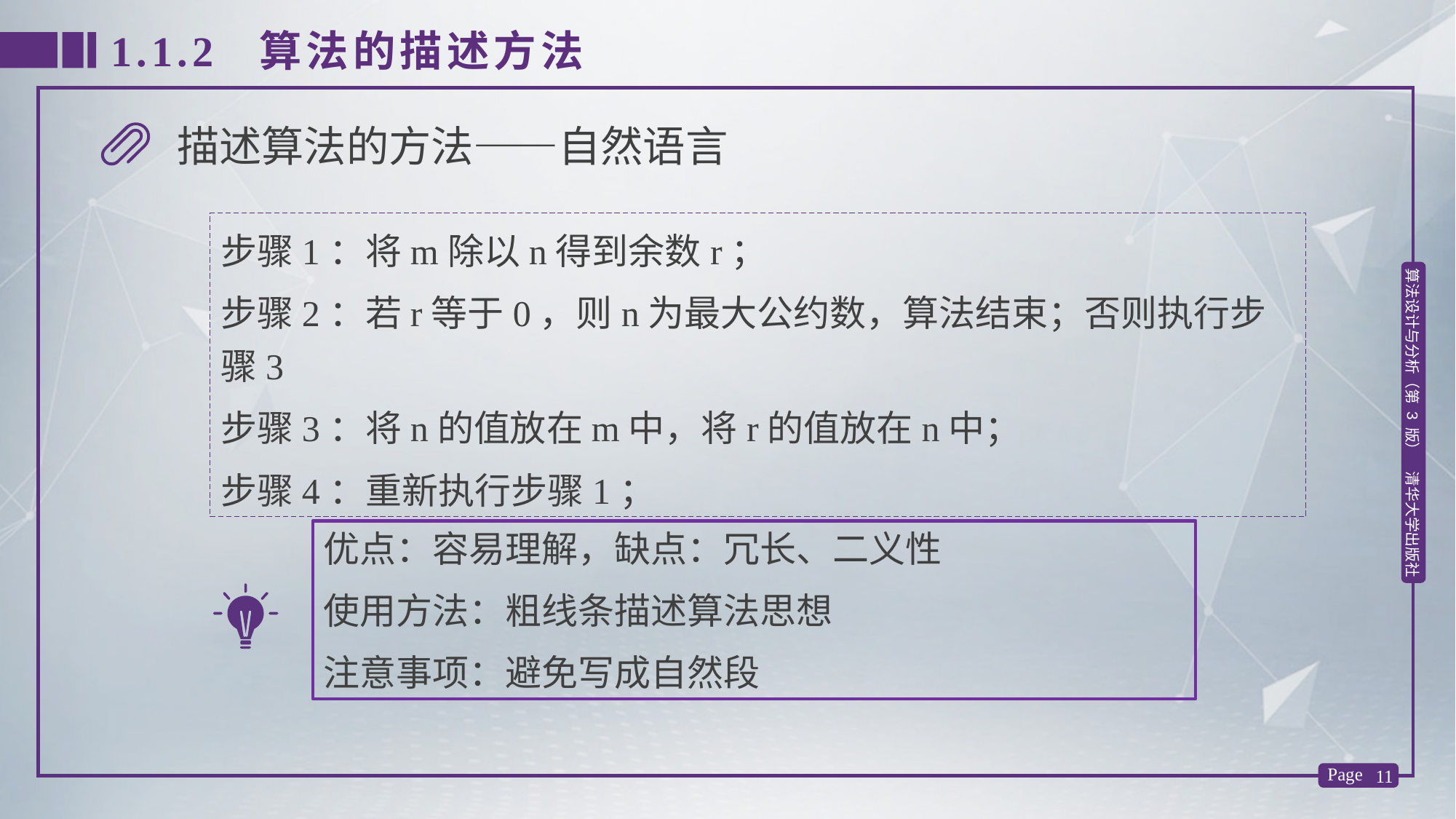

1.1.2  算法的描述方法
描述算法的方法——自然语言

步骤1：将m除以n得到余数r；
步骤2：若r等于0，则n为最大公约数，算法结束；否则执行步骤3
步骤3：将n的值放在m中，将r的值放在n中；
步骤4：重新执行步骤1；
优点：容易理解，缺点：冗长、二义性
使用方法：粗线条描述算法思想
注意事项：避免写成自然段